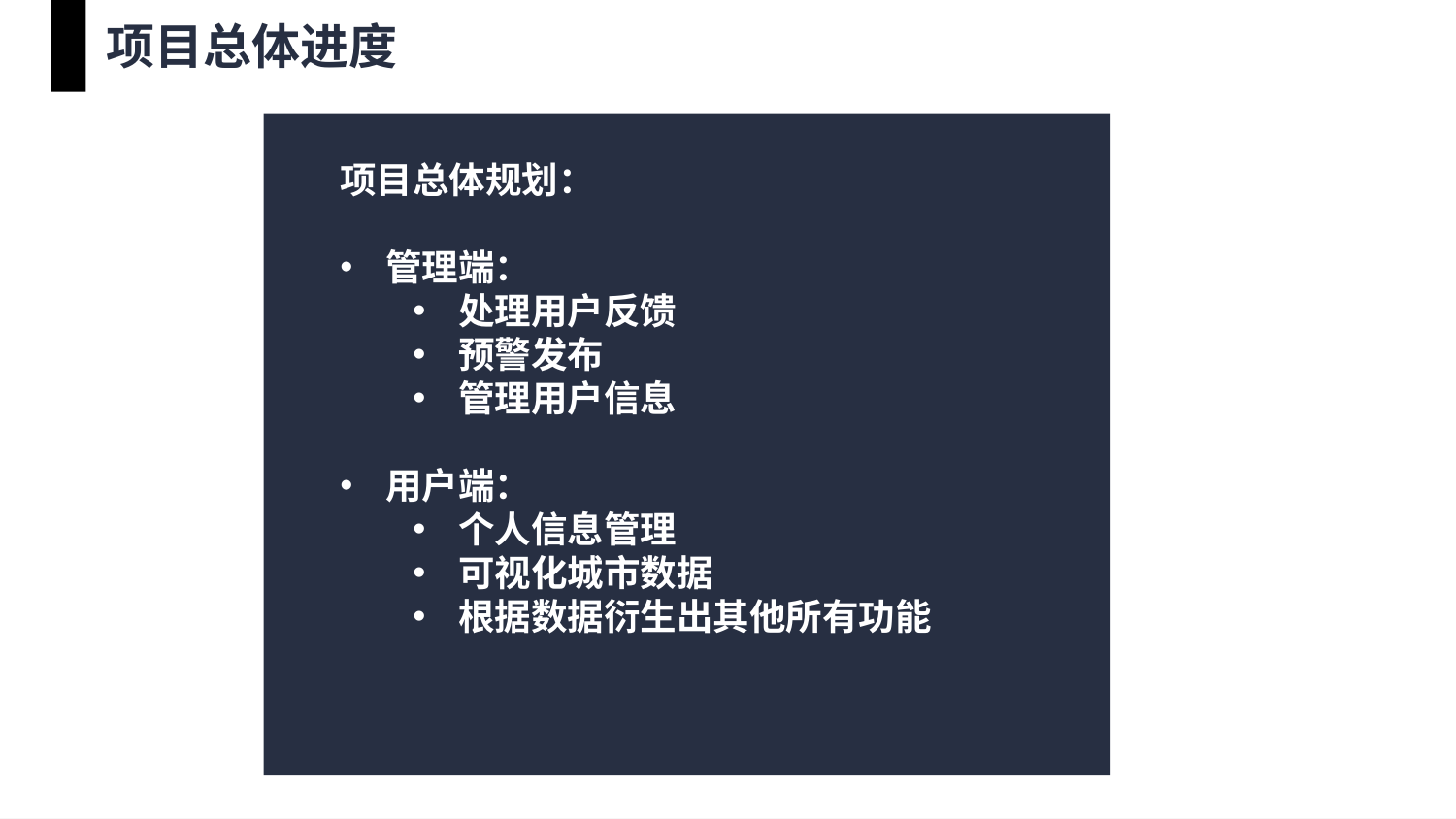

项目总体进度
项目总体规划：

管理端：
处理用户反馈
预警发布
管理用户信息

用户端：
个人信息管理
可视化城市数据
根据数据衍生出其他所有功能